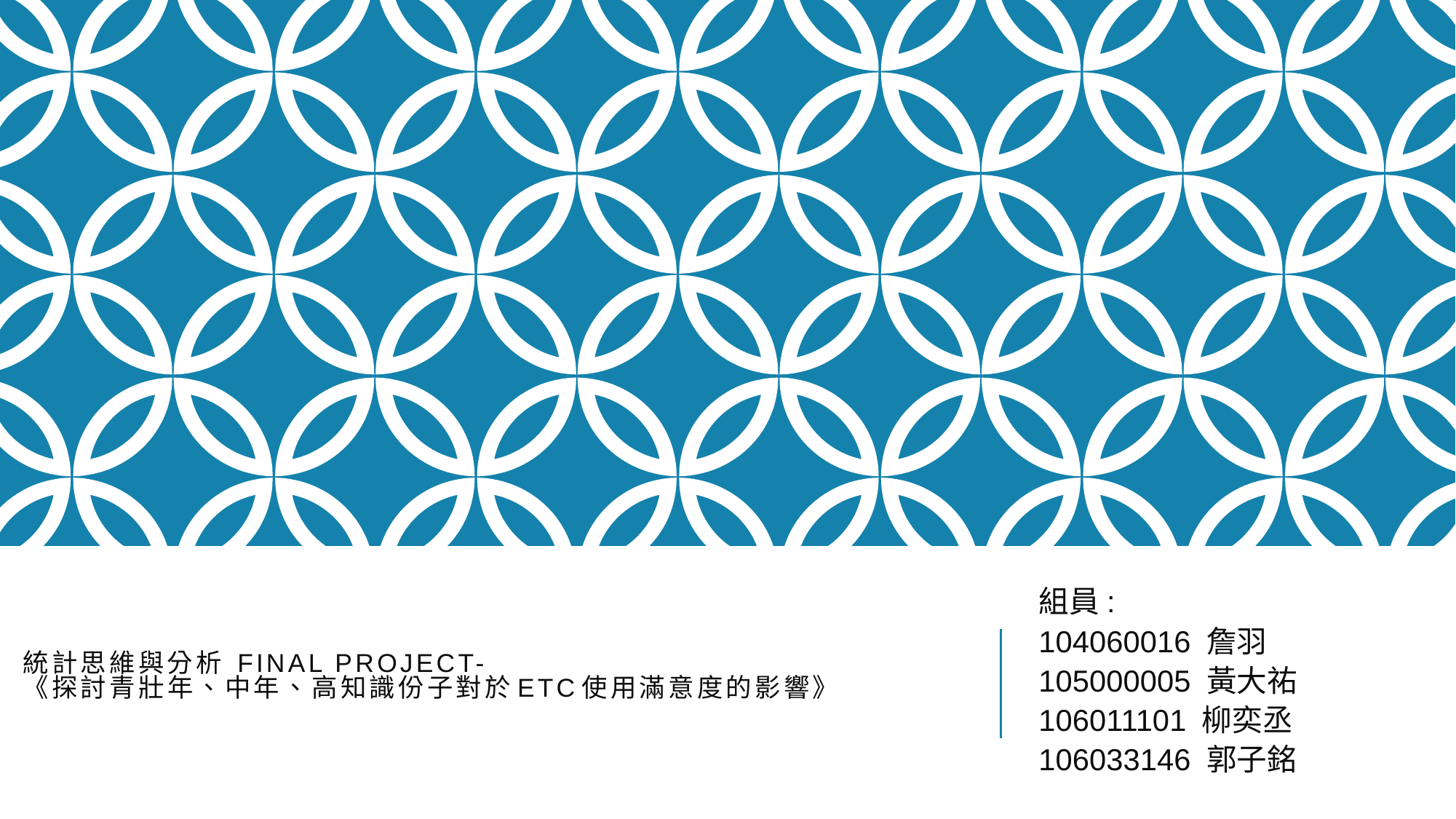

組員:
104060016 詹羽
105000005 黃大祐
106011101 柳奕丞
106033146 郭子銘
# 統計思維與分析 Final Project- 《探討青壯年、中年、高知識份子對於ETC使用滿意度的影響》